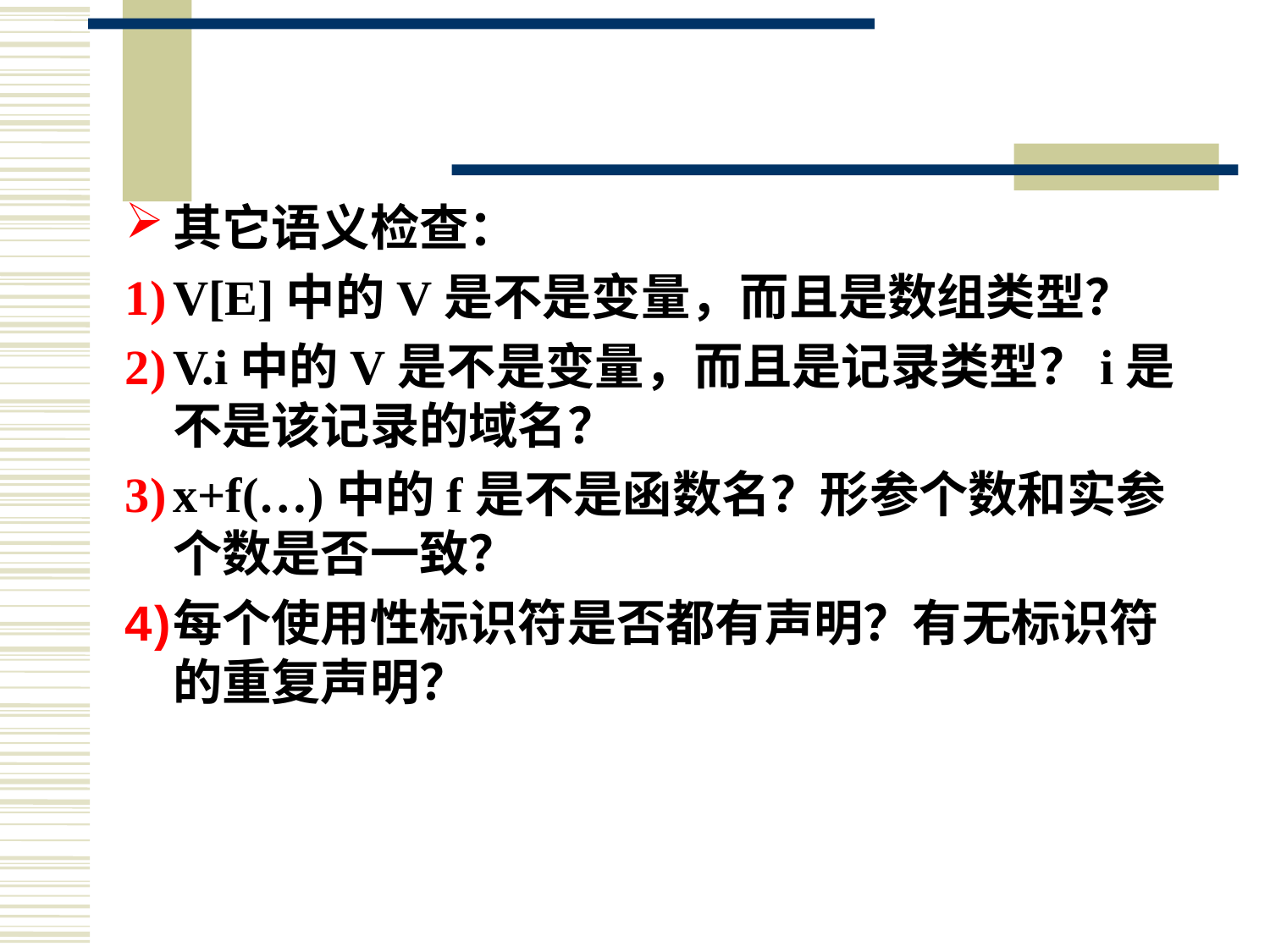

#
其它语义检查：
V[E]中的V是不是变量，而且是数组类型？
V.i中的V是不是变量，而且是记录类型？i是不是该记录的域名？
x+f(…)中的f是不是函数名？形参个数和实参个数是否一致？
每个使用性标识符是否都有声明？有无标识符的重复声明？